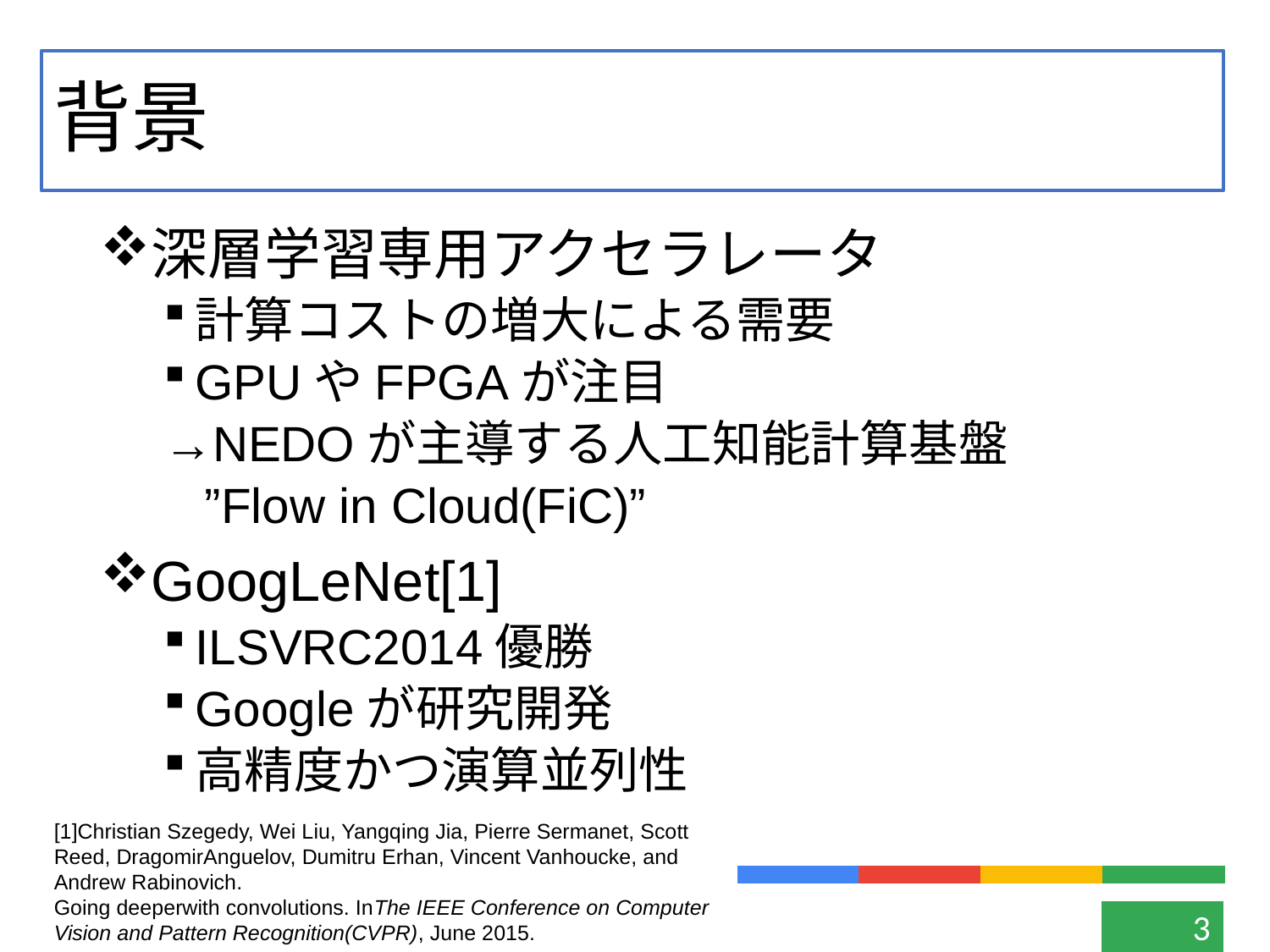

# 背景
深層学習専用アクセラレータ
計算コストの増大による需要
GPUやFPGAが注目
→NEDOが主導する人工知能計算基盤
   ”Flow in Cloud(FiC)”
GoogLeNet[1]
ILSVRC2014優勝
Googleが研究開発
高精度かつ演算並列性
[1]Christian Szegedy, Wei Liu, Yangqing Jia, Pierre Sermanet, Scott Reed, DragomirAnguelov, Dumitru Erhan, Vincent Vanhoucke, and Andrew Rabinovich.
Going deeperwith convolutions. InThe IEEE Conference on Computer Vision and Pattern Recognition(CVPR), June 2015.
3